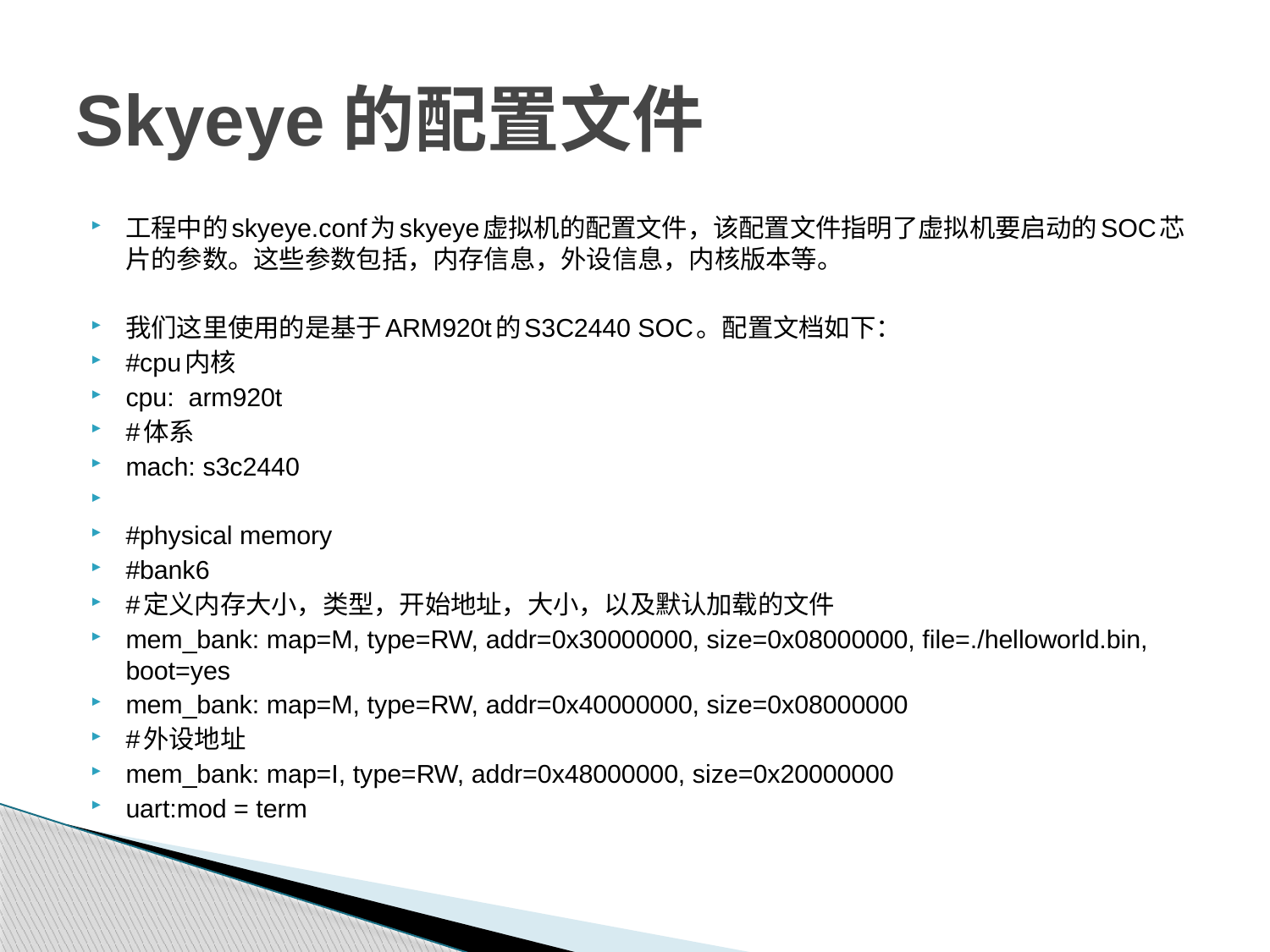

# Skyeye的配置文件
工程中的skyeye.conf为skyeye虚拟机的配置文件，该配置文件指明了虚拟机要启动的SOC芯片的参数。这些参数包括，内存信息，外设信息，内核版本等。

我们这里使用的是基于ARM920t的S3C2440 SOC。配置文档如下：
#cpu内核
cpu:  arm920t
#体系
mach: s3c2440

#physical memory
#bank6
#定义内存大小，类型，开始地址，大小，以及默认加载的文件
mem_bank: map=M, type=RW, addr=0x30000000, size=0x08000000, file=./helloworld.bin, boot=yes
mem_bank: map=M, type=RW, addr=0x40000000, size=0x08000000
#外设地址
mem_bank: map=I, type=RW, addr=0x48000000, size=0x20000000
uart:mod = term